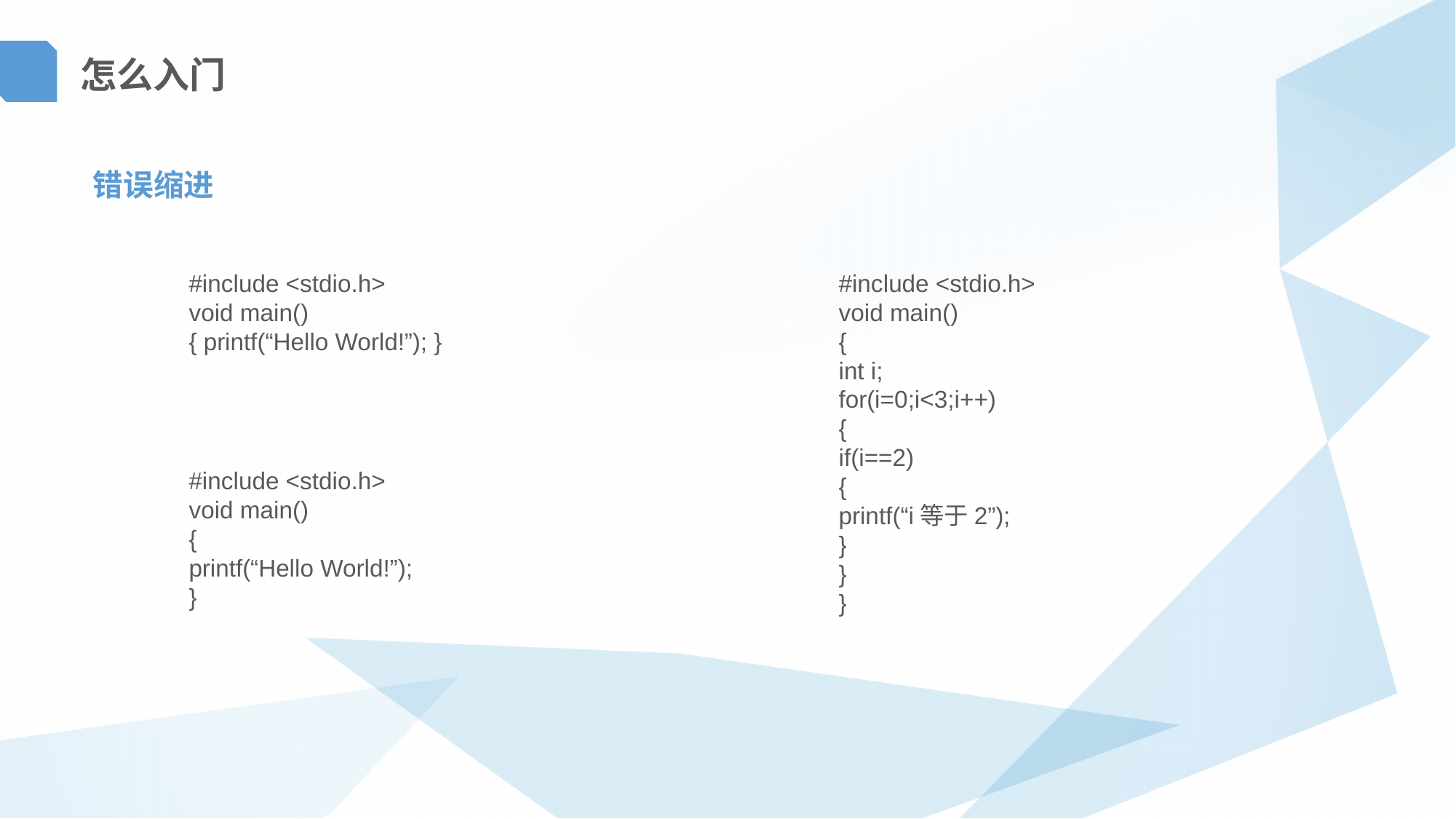

怎么入门
错误缩进

#include <stdio.h>
void main()
{ printf(“Hello World!”); }
#include <stdio.h>
void main()
{
int i;
for(i=0;i<3;i++)
{
if(i==2)
{
printf(“i等于2”);
}
}
}
#include <stdio.h>
void main()
{
printf(“Hello World!”);
}